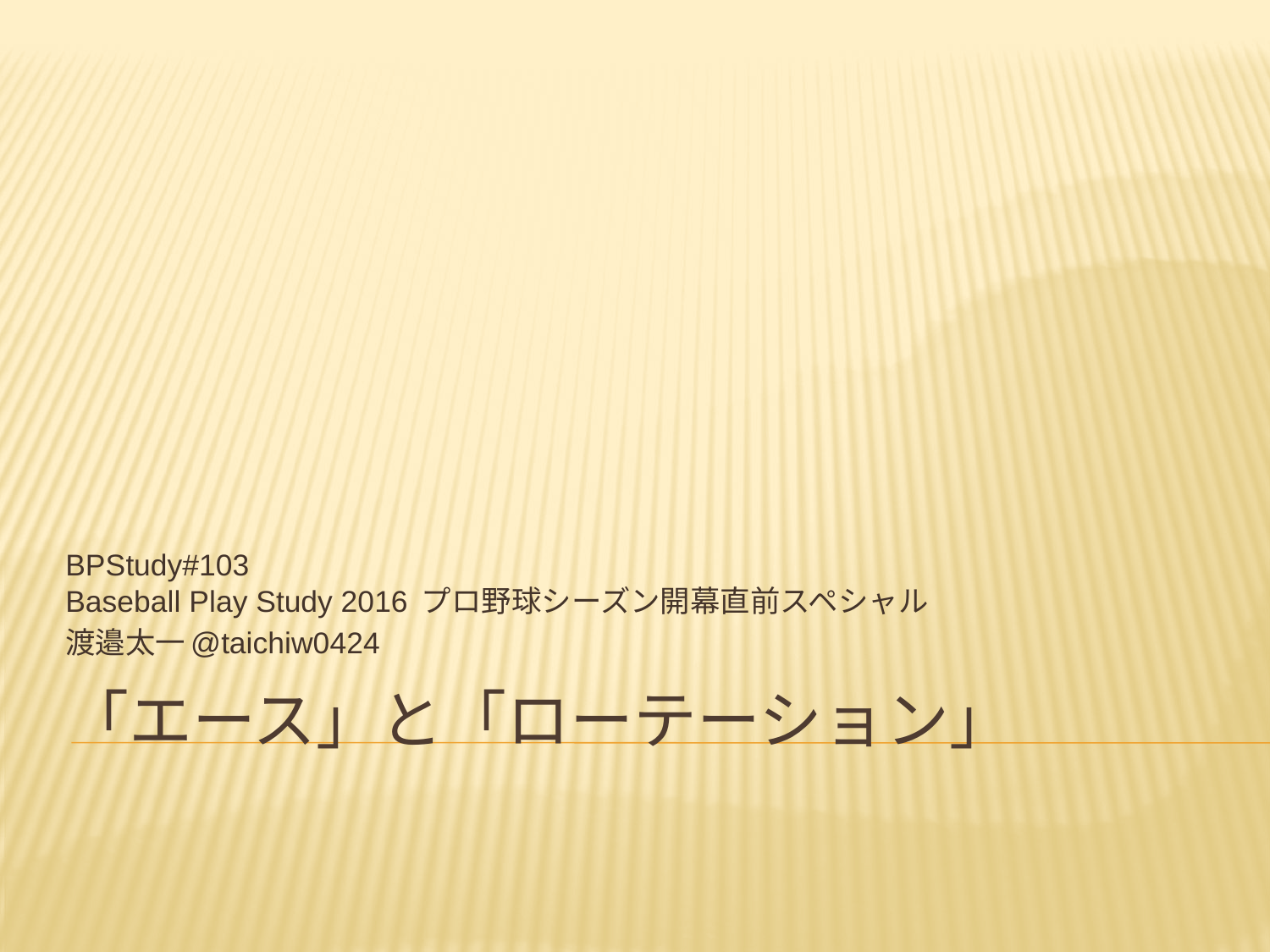

BPStudy#103
Baseball Play Study 2016 プロ野球シーズン開幕直前スペシャル
渡邉太一@taichiw0424
# 「エース」と「ローテーション」